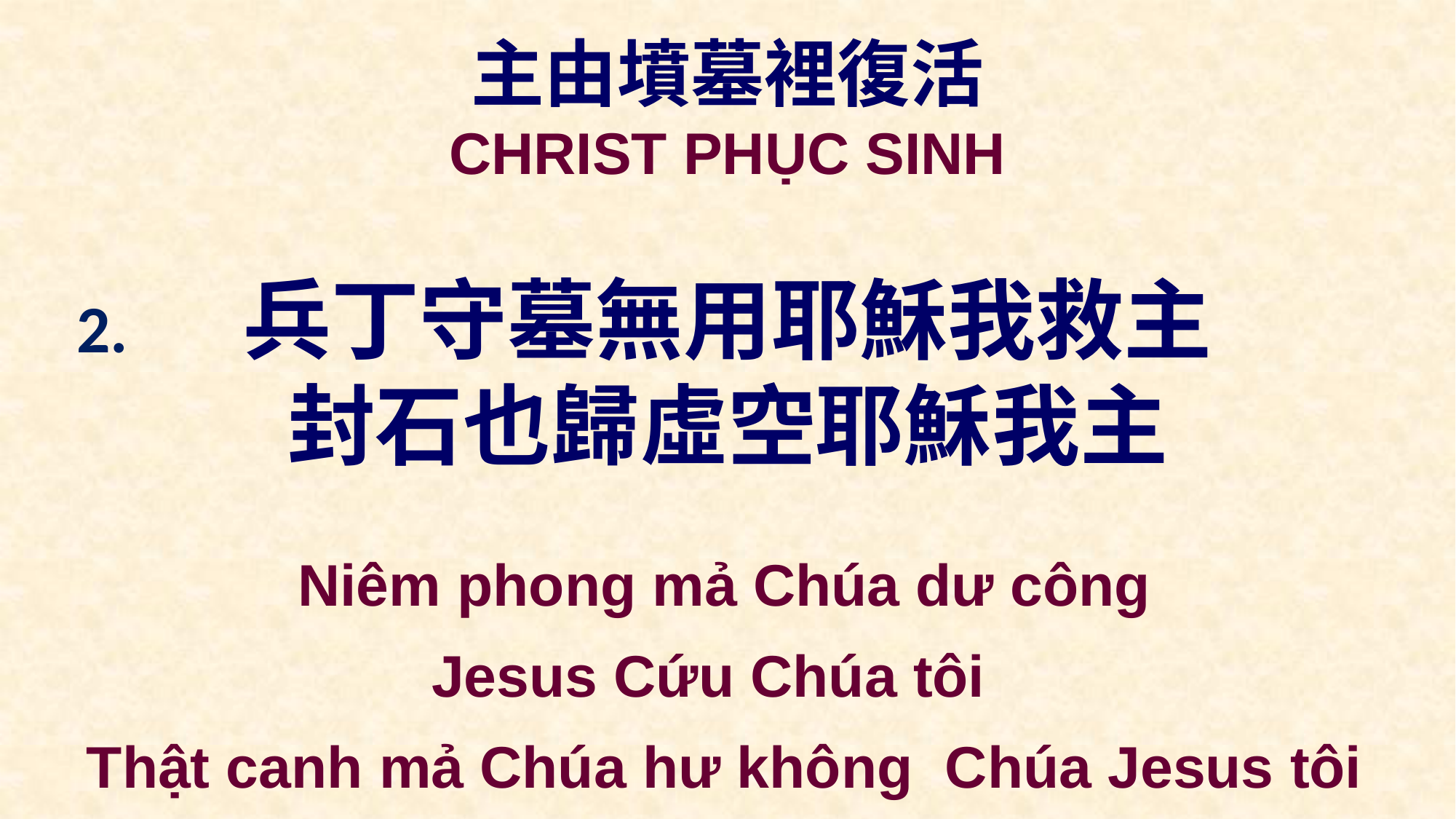

主由墳墓裡復活
CHRIST PHỤC SINH
兵丁守墓無用耶穌我救主
封石也歸虛空耶穌我主
2.
Niêm phong mả Chúa dư công
Jesus Cứu Chúa tôi
Thật canh mả Chúa hư không  Chúa Jesus tôi